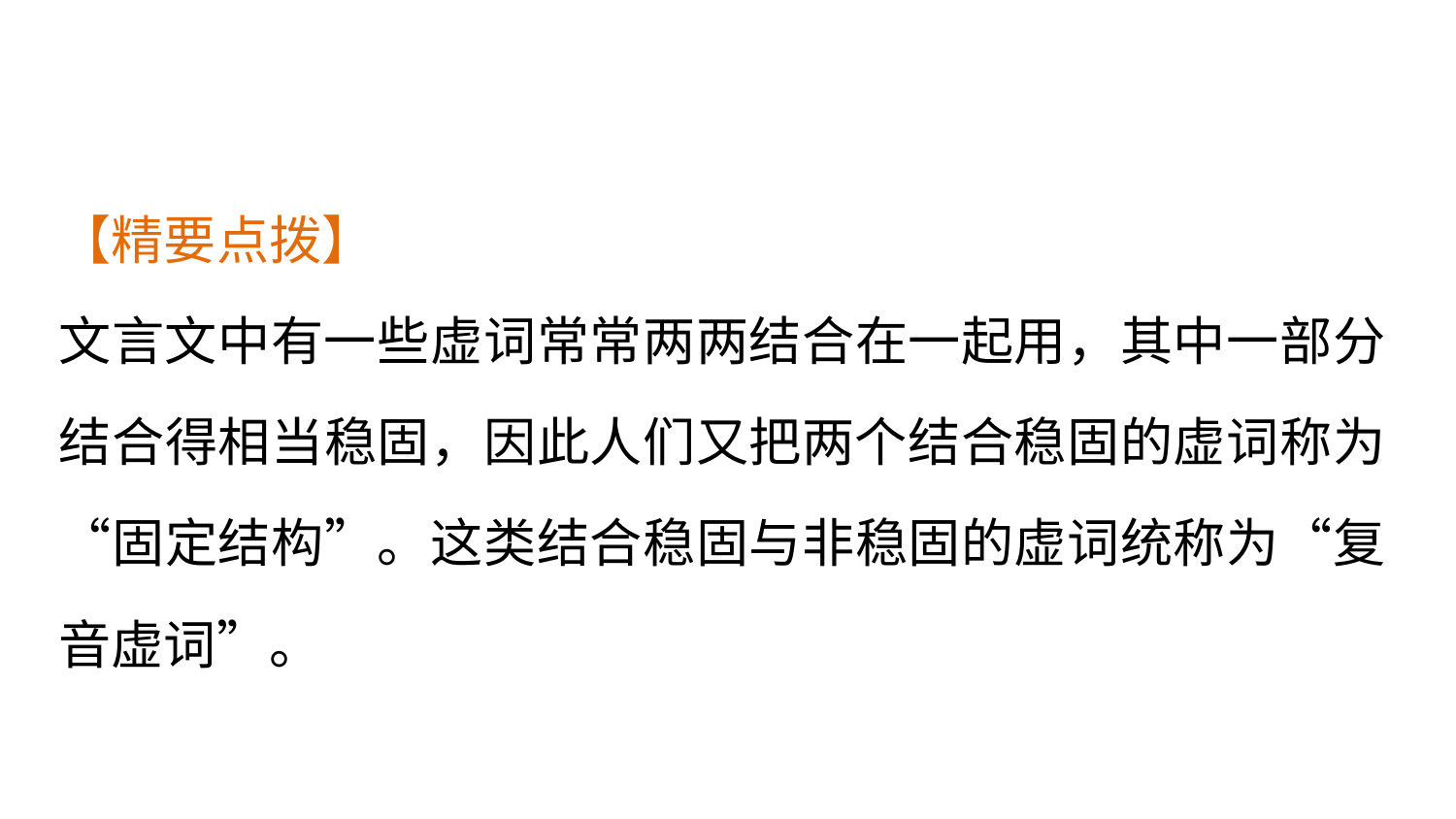

【精要点拨】
文言文中有一些虚词常常两两结合在一起用，其中一部分结合得相当稳固，因此人们又把两个结合稳固的虚词称为“固定结构”。这类结合稳固与非稳固的虚词统称为“复音虚词”。